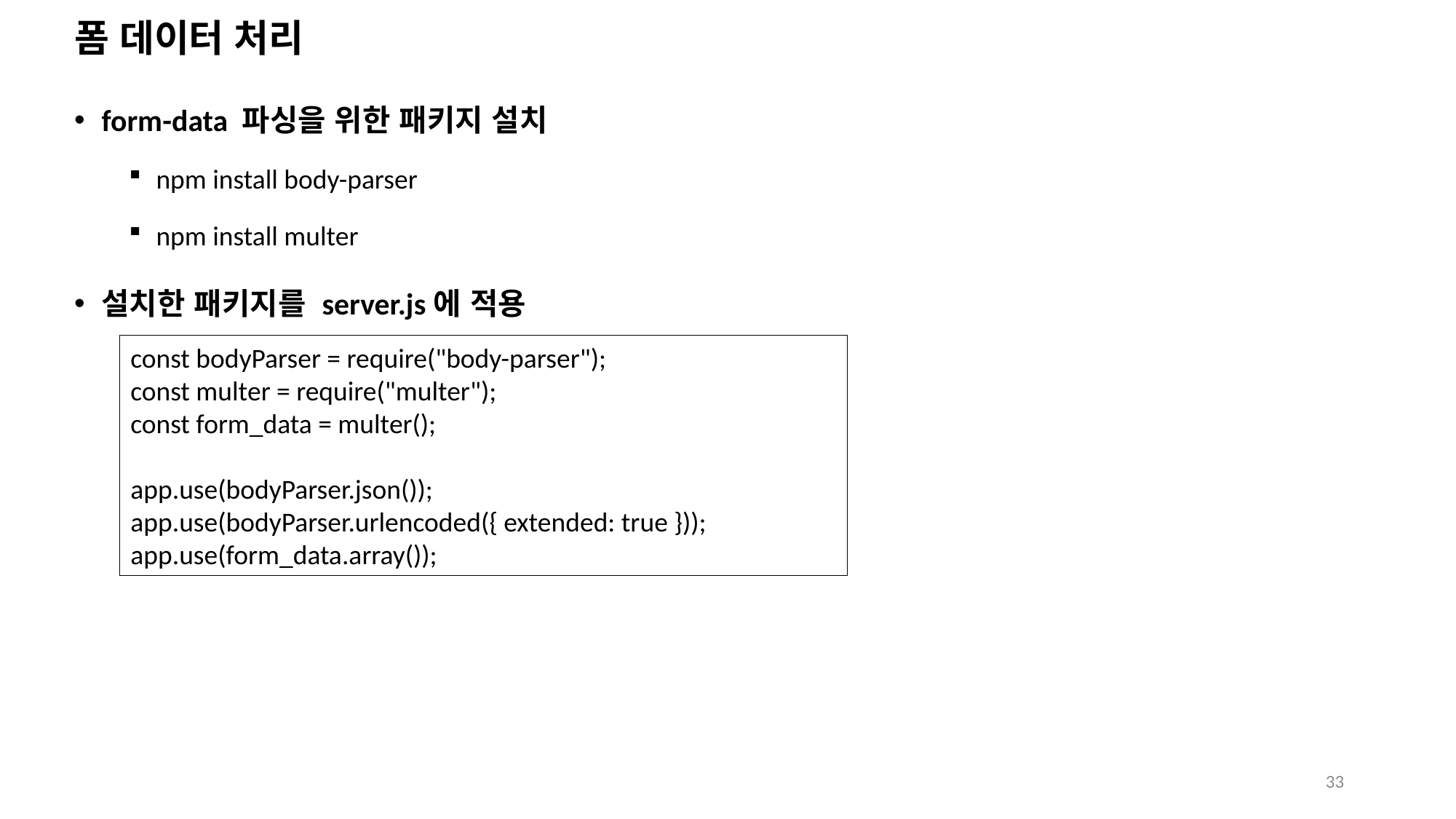

# 폼 데이터 처리
form-data 파싱을 위한 패키지 설치
npm install body-parser
npm install multer
설치한 패키지를 server.js에 적용

const bodyParser = require("body-parser");
const multer = require("multer");
const form_data = multer();

app.use(bodyParser.json());
app.use(bodyParser.urlencoded({ extended: true }));
app.use(form_data.array());
33